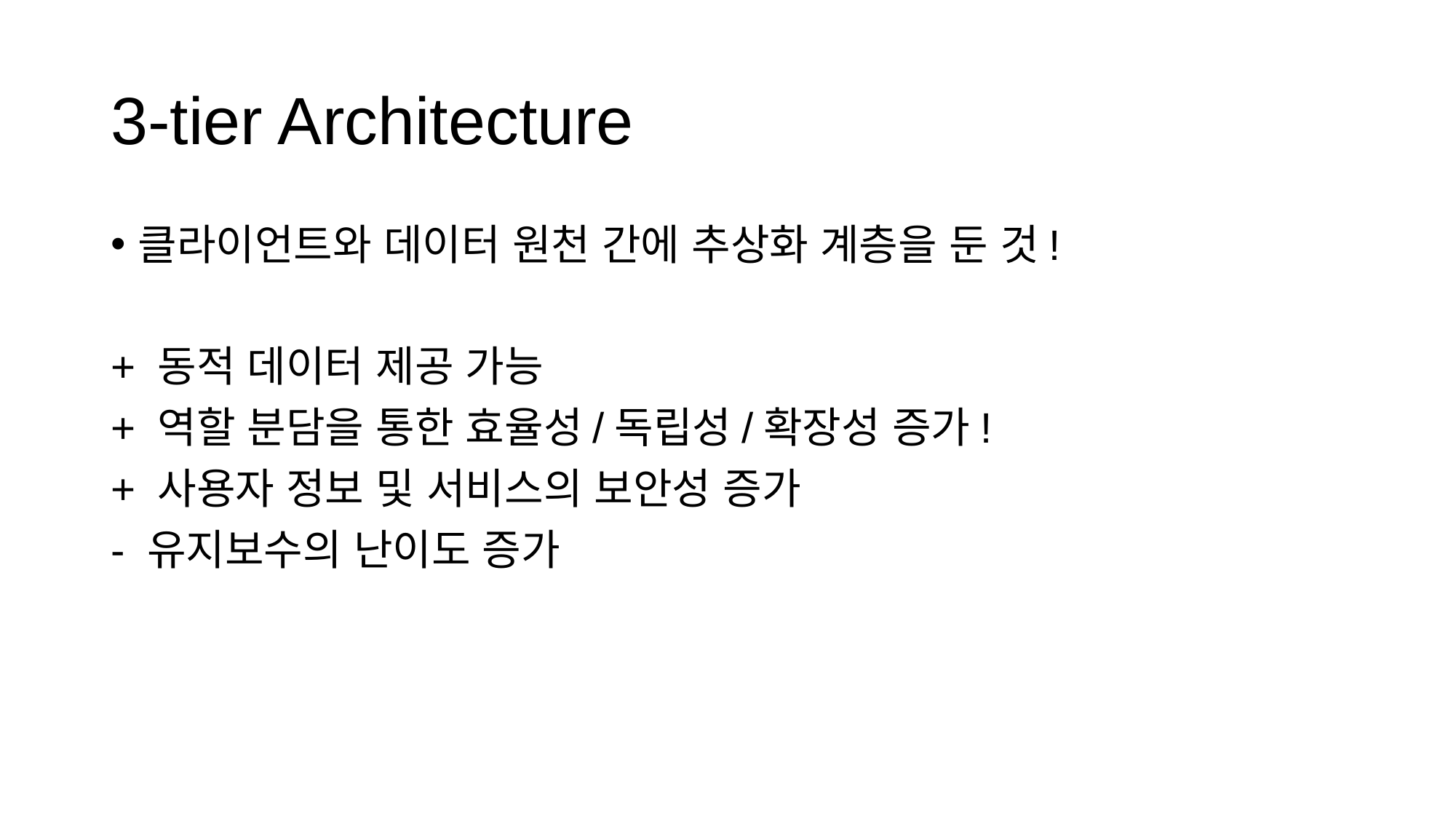

# 3-tier Architecture
클라이언트와 데이터 원천 간에 추상화 계층을 둔 것!

+ 동적 데이터 제공 가능
+ 역할 분담을 통한 효율성/독립성/확장성 증가!
+ 사용자 정보 및 서비스의 보안성 증가
- 유지보수의 난이도 증가